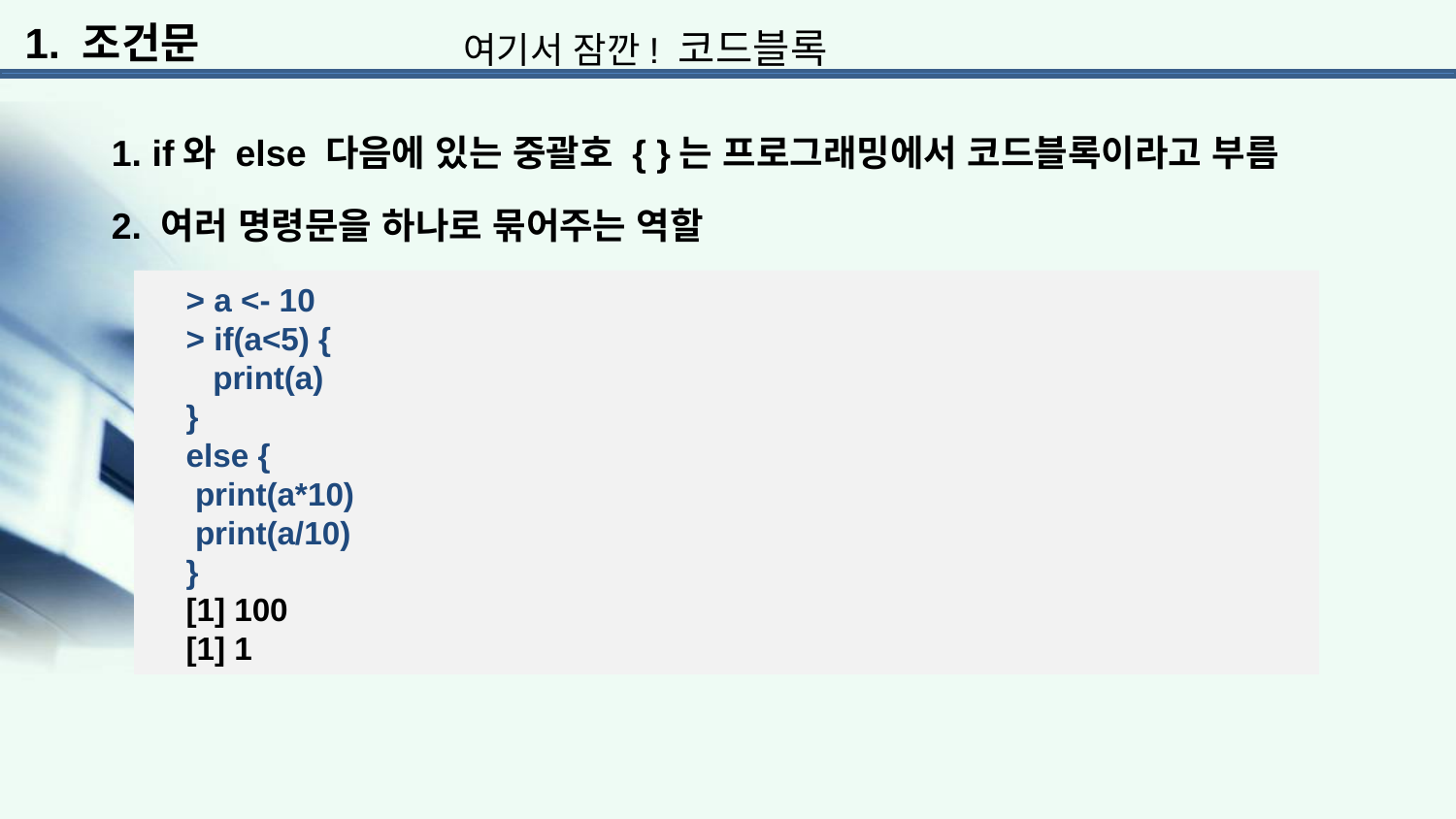

1. 조건문
여기서 잠깐! 코드블록
1. if와 else 다음에 있는 중괄호 { }는 프로그래밍에서 코드블록이라고 부름
2. 여러 명령문을 하나로 묶어주는 역할

> a <- 10
> if(a<5) {
   print(a)
}
else {
 print(a*10)
 print(a/10)
}
[1] 100
[1] 1